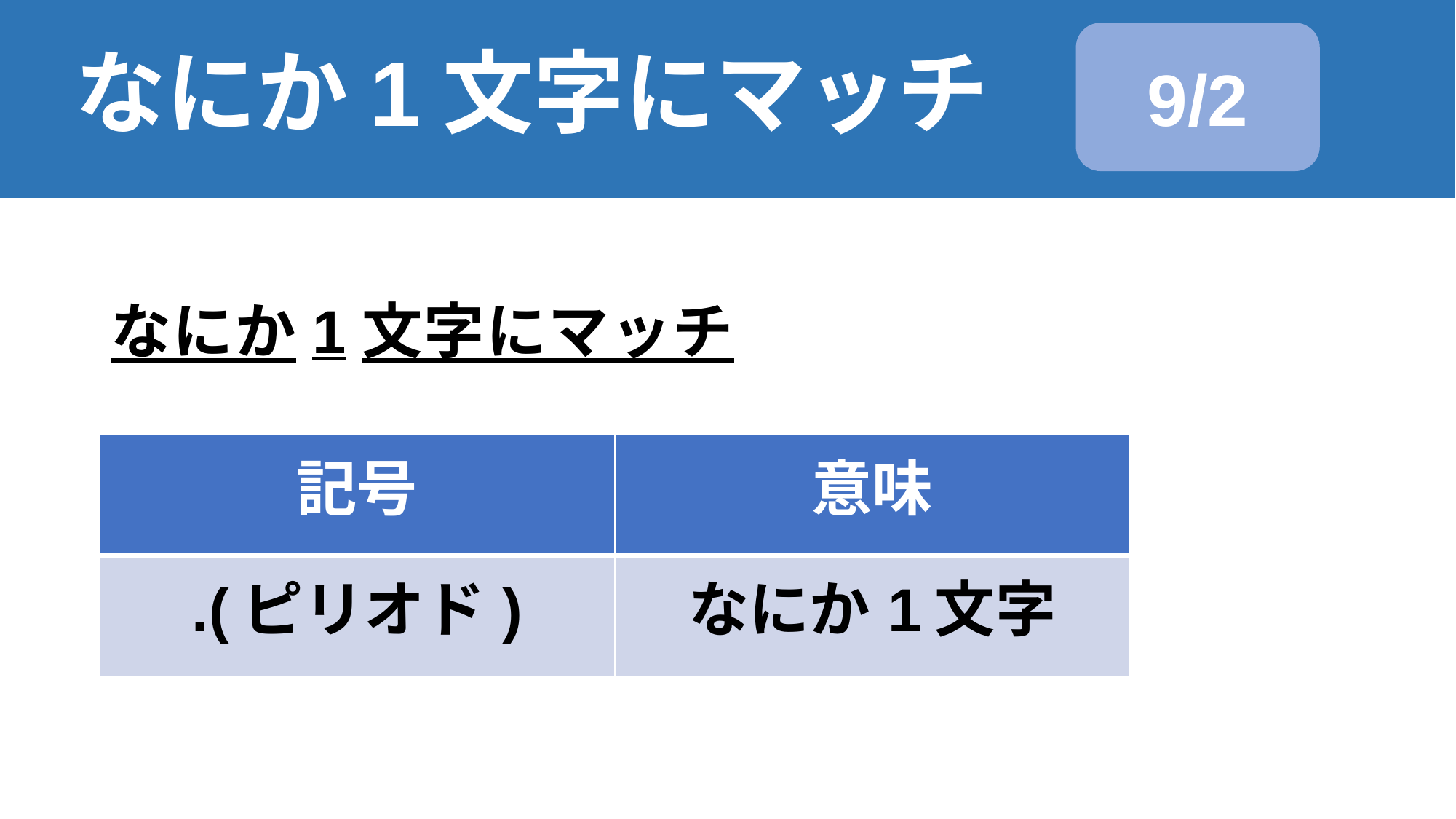

# なにか1文字にマッチ
9/2
なにか1文字にマッチ

| 記号 | 意味 |
| --- | --- |
| .(ピリオド) | なにか1文字 |